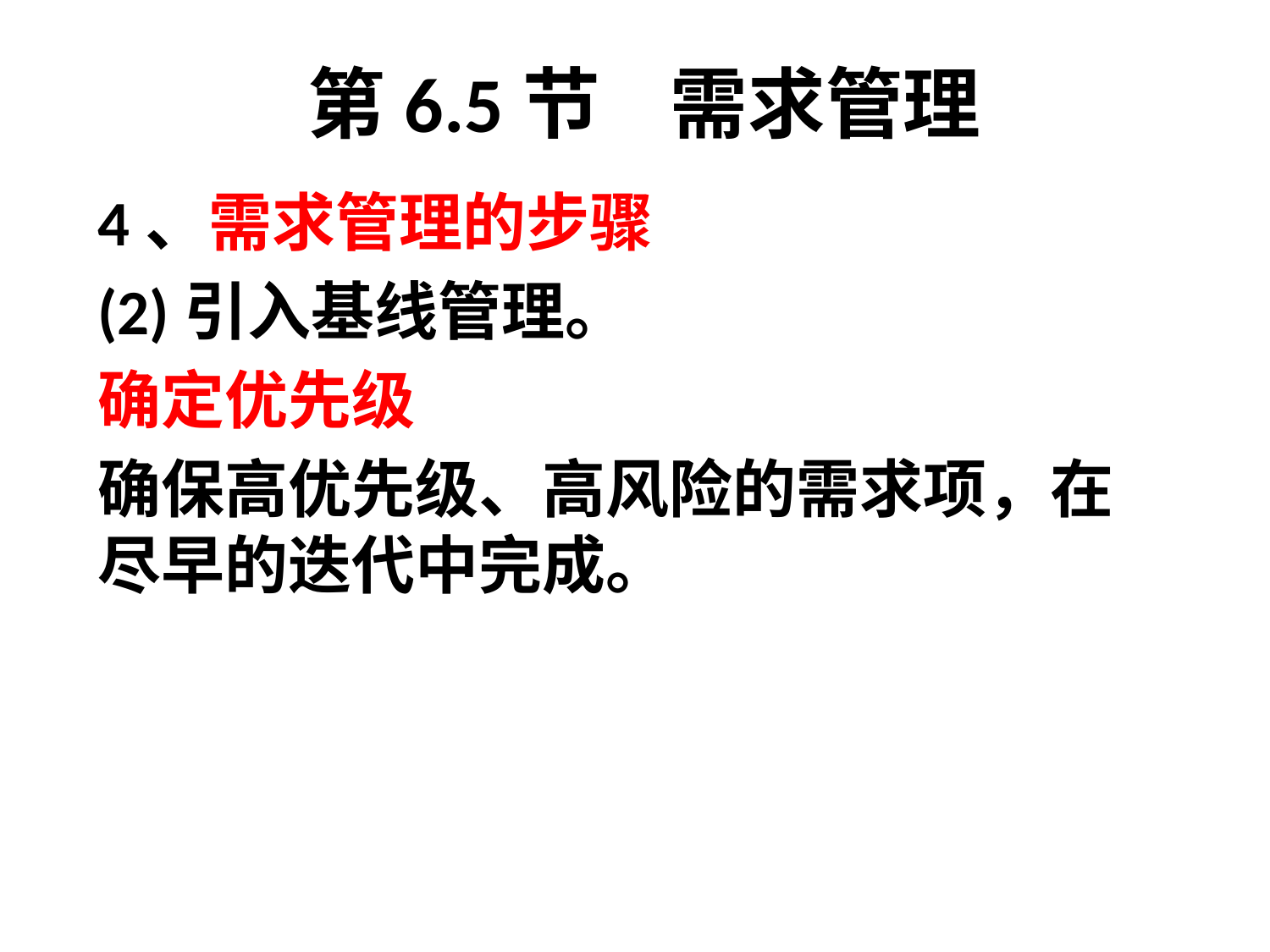

# 第6.5节    需求管理
4、需求管理的步骤
(2)引入基线管理。
确定优先级
确保高优先级、高风险的需求项，在尽早的迭代中完成。